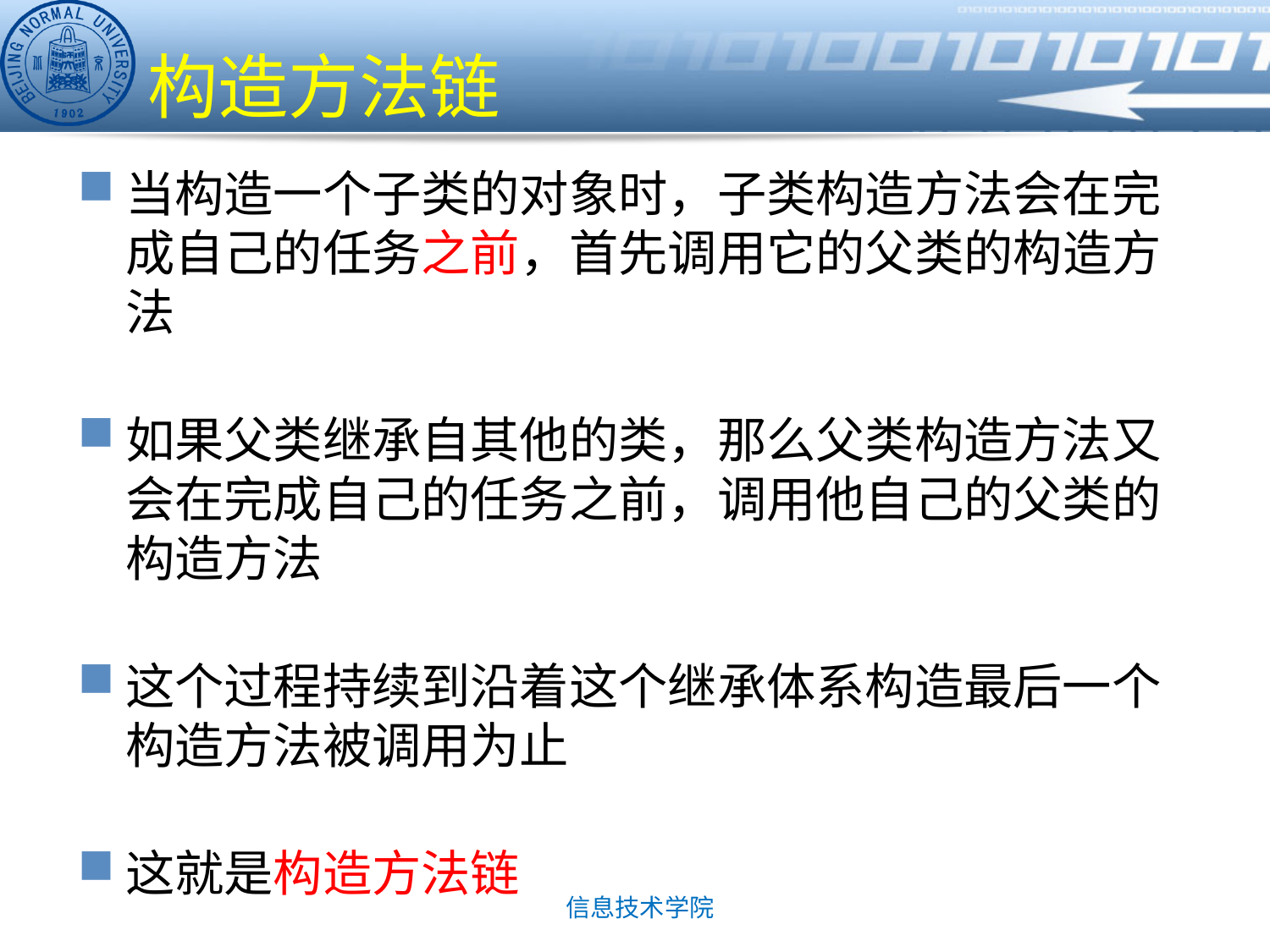

# 构造方法链
当构造一个子类的对象时，子类构造方法会在完成自己的任务之前，首先调用它的父类的构造方法

如果父类继承自其他的类，那么父类构造方法又会在完成自己的任务之前，调用他自己的父类的构造方法

这个过程持续到沿着这个继承体系构造最后一个构造方法被调用为止

这就是构造方法链

12